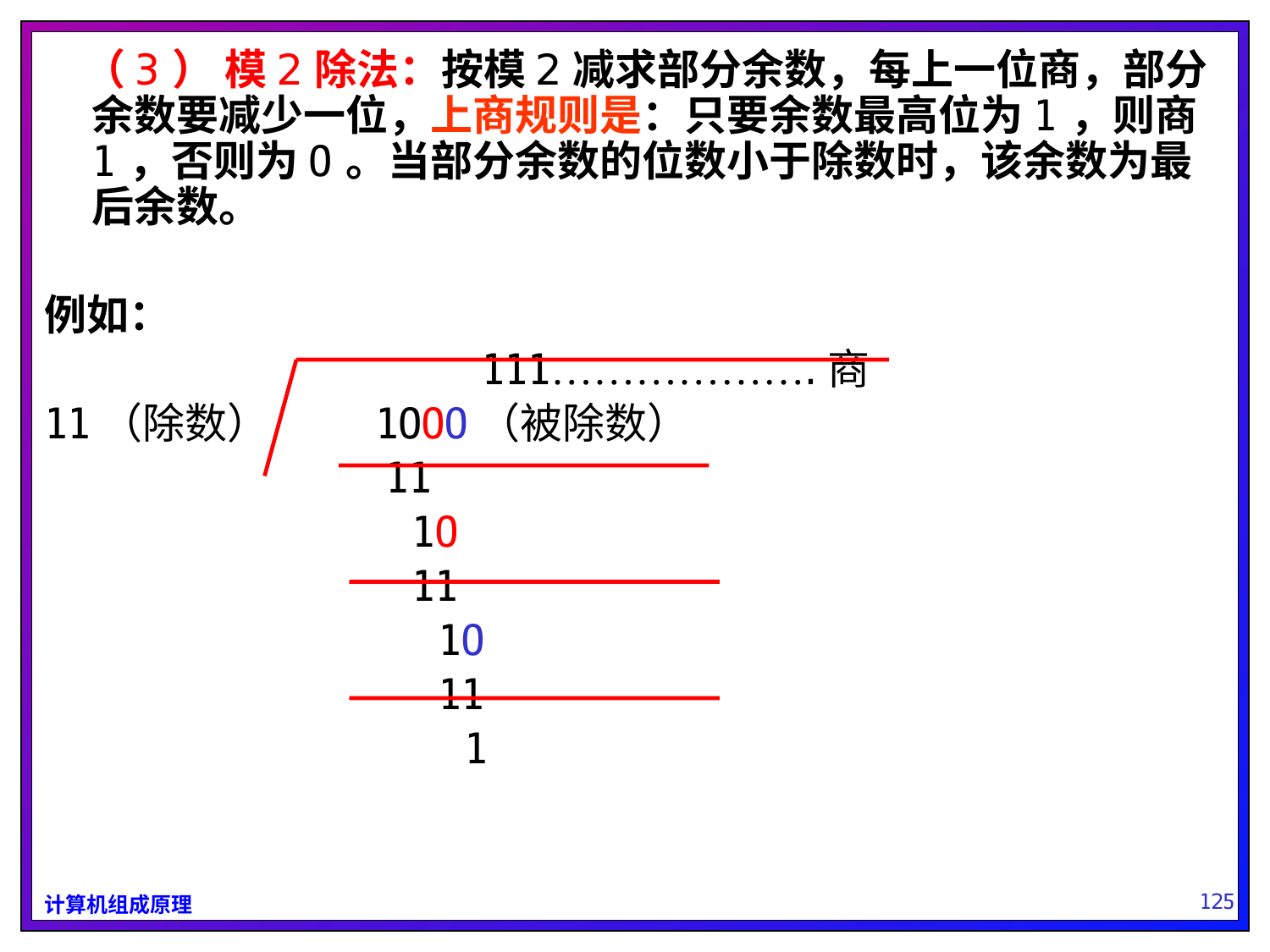

（3） 模2除法：按模2减求部分余数，每上一位商，部分余数要减少一位，上商规则是：只要余数最高位为1，则商1，否则为0。当部分余数的位数小于除数时，该余数为最后余数。

例如：
		                    111……………….商
11（除数）          1000（被除数）
                          11
                            10
                            11
                              10
                              11
                                1